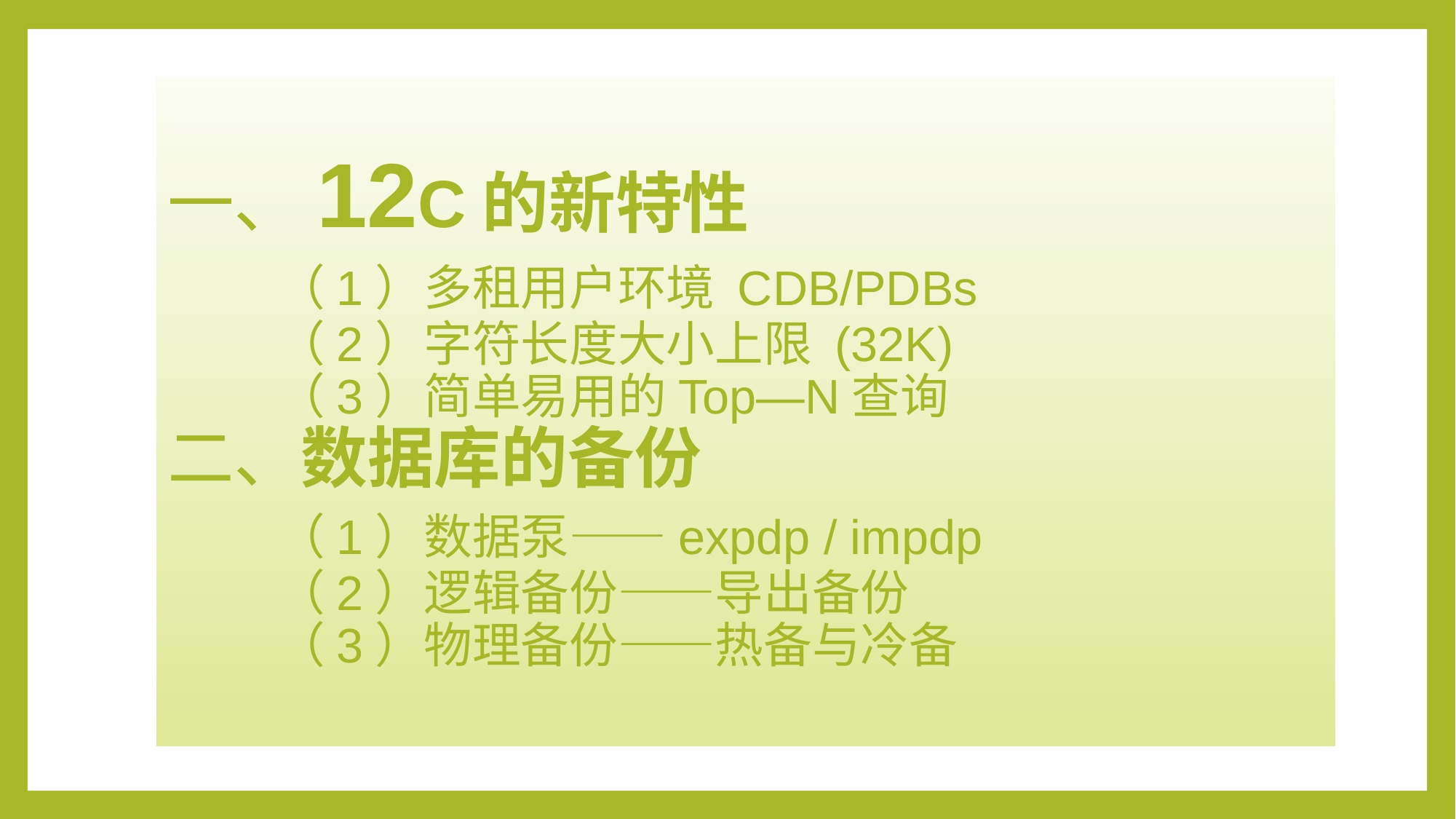

# 一、12C的新特性 （1）多租用户环境 CDB/PDBs （2）字符长度大小上限 (32K) （3）简单易用的Top—N查询 二、数据库的备份 （1）数据泵——expdp / impdp （2）逻辑备份——导出备份 （3）物理备份——热备与冷备